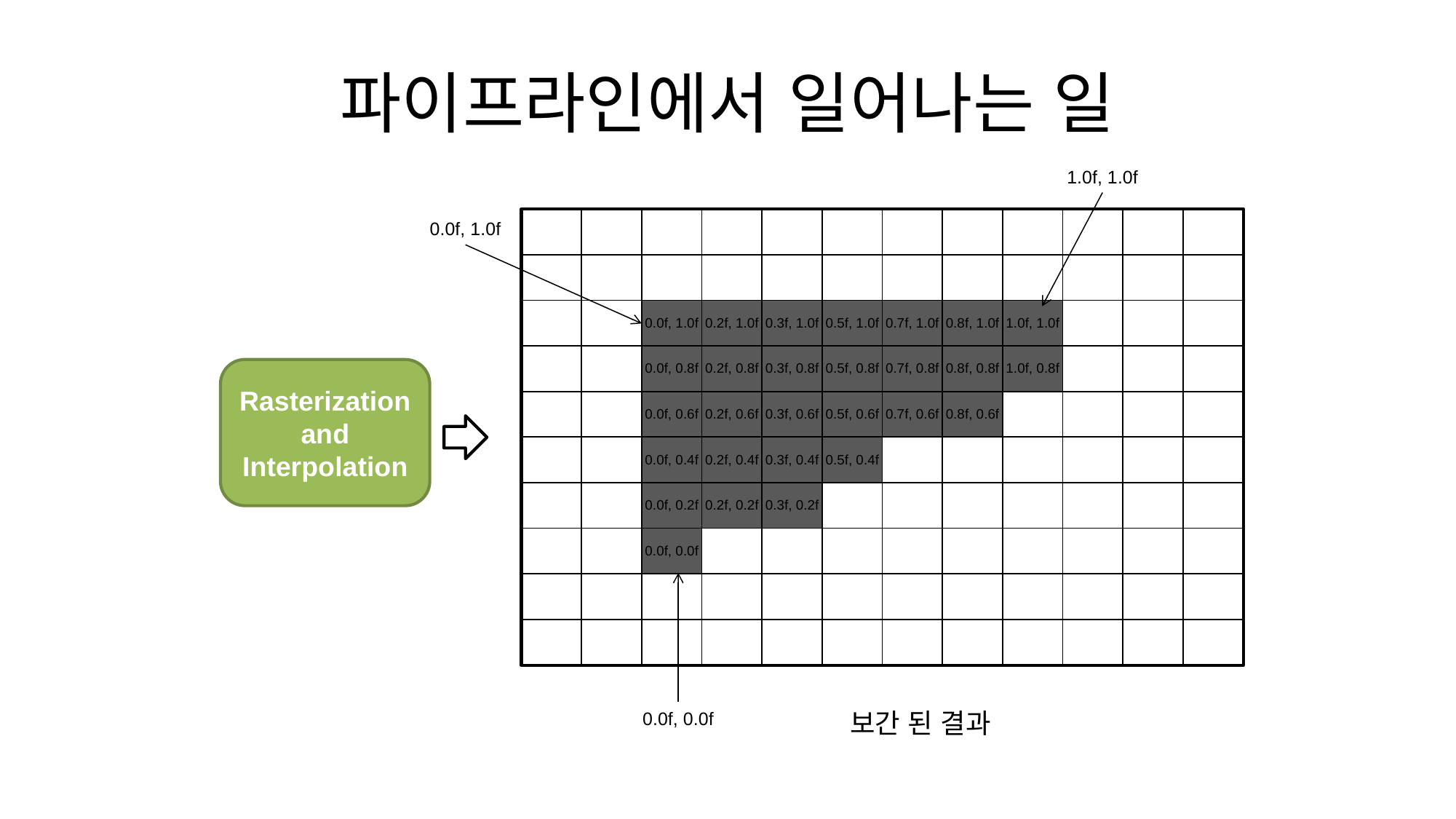

# 파이프라인에서 일어나는 일
1.0f, 1.0f

|  |  |  |  |  |  |  |  |  |  |  |  |
| --- | --- | --- | --- | --- | --- | --- | --- | --- | --- | --- | --- |
|  |  |  |  |  |  |  |  |  |  |  |  |
|  |  | 0.0f, 1.0f | 0.2f, 1.0f | 0.3f, 1.0f | 0.5f, 1.0f | 0.7f, 1.0f | 0.8f, 1.0f | 1.0f, 1.0f |  |  |  |
|  |  | 0.0f, 0.8f | 0.2f, 0.8f | 0.3f, 0.8f | 0.5f, 0.8f | 0.7f, 0.8f | 0.8f, 0.8f | 1.0f, 0.8f |  |  |  |
|  |  | 0.0f, 0.6f | 0.2f, 0.6f | 0.3f, 0.6f | 0.5f, 0.6f | 0.7f, 0.6f | 0.8f, 0.6f |  |  |  |  |
|  |  | 0.0f, 0.4f | 0.2f, 0.4f | 0.3f, 0.4f | 0.5f, 0.4f |  |  |  |  |  |  |
|  |  | 0.0f, 0.2f | 0.2f, 0.2f | 0.3f, 0.2f |  |  |  |  |  |  |  |
|  |  | 0.0f, 0.0f |  |  |  |  |  |  |  |  |  |
|  |  |  |  |  |  |  |  |  |  |  |  |
|  |  |  |  |  |  |  |  |  |  |  |  |
0.0f, 1.0f
Rasterization and Interpolation

보간 된 결과
0.0f, 0.0f